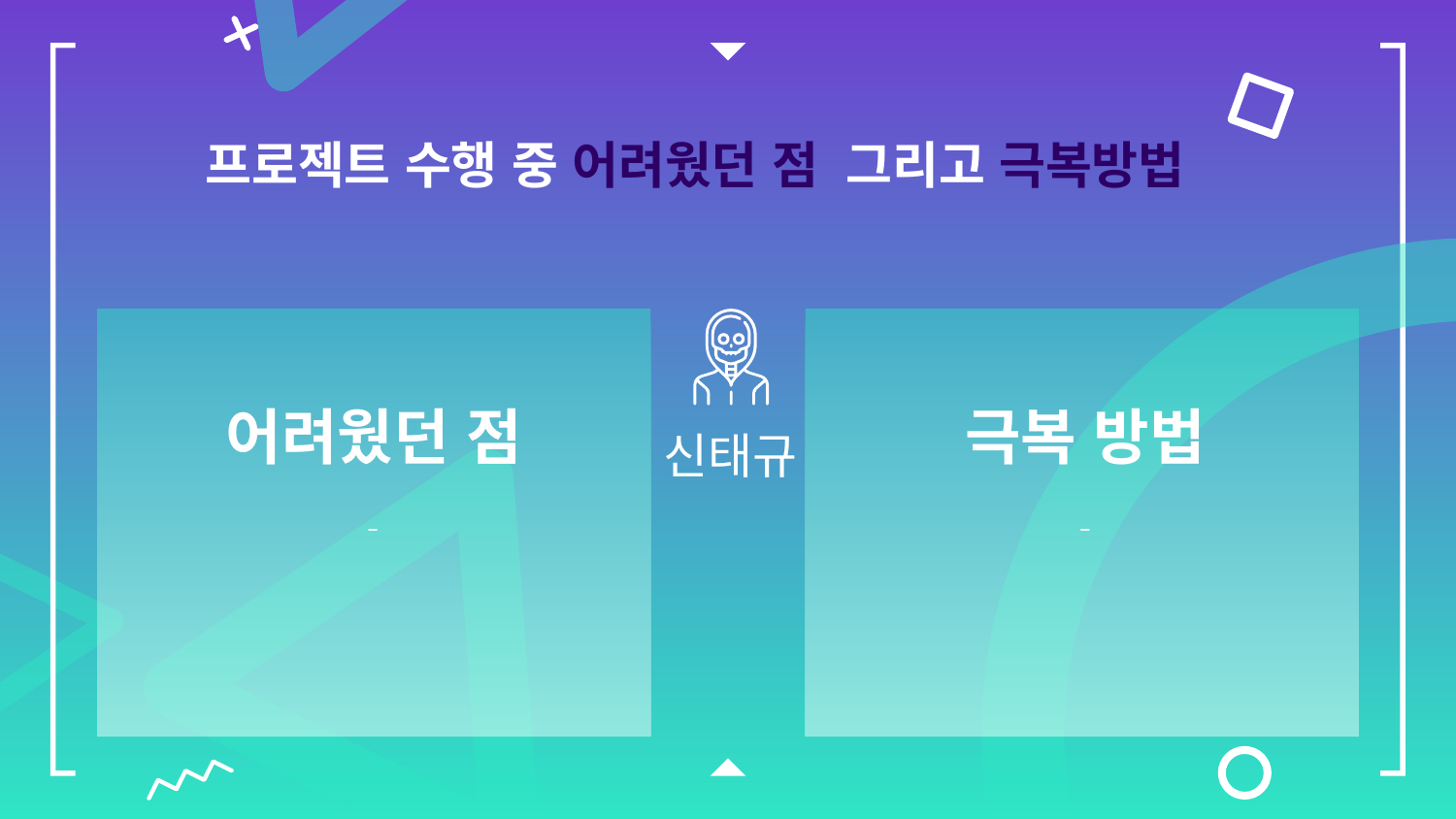

# 프로젝트 수행 중 어려웠던 점  그리고 극복방법

어려웠던 점
극복 방법
신태규
-
-